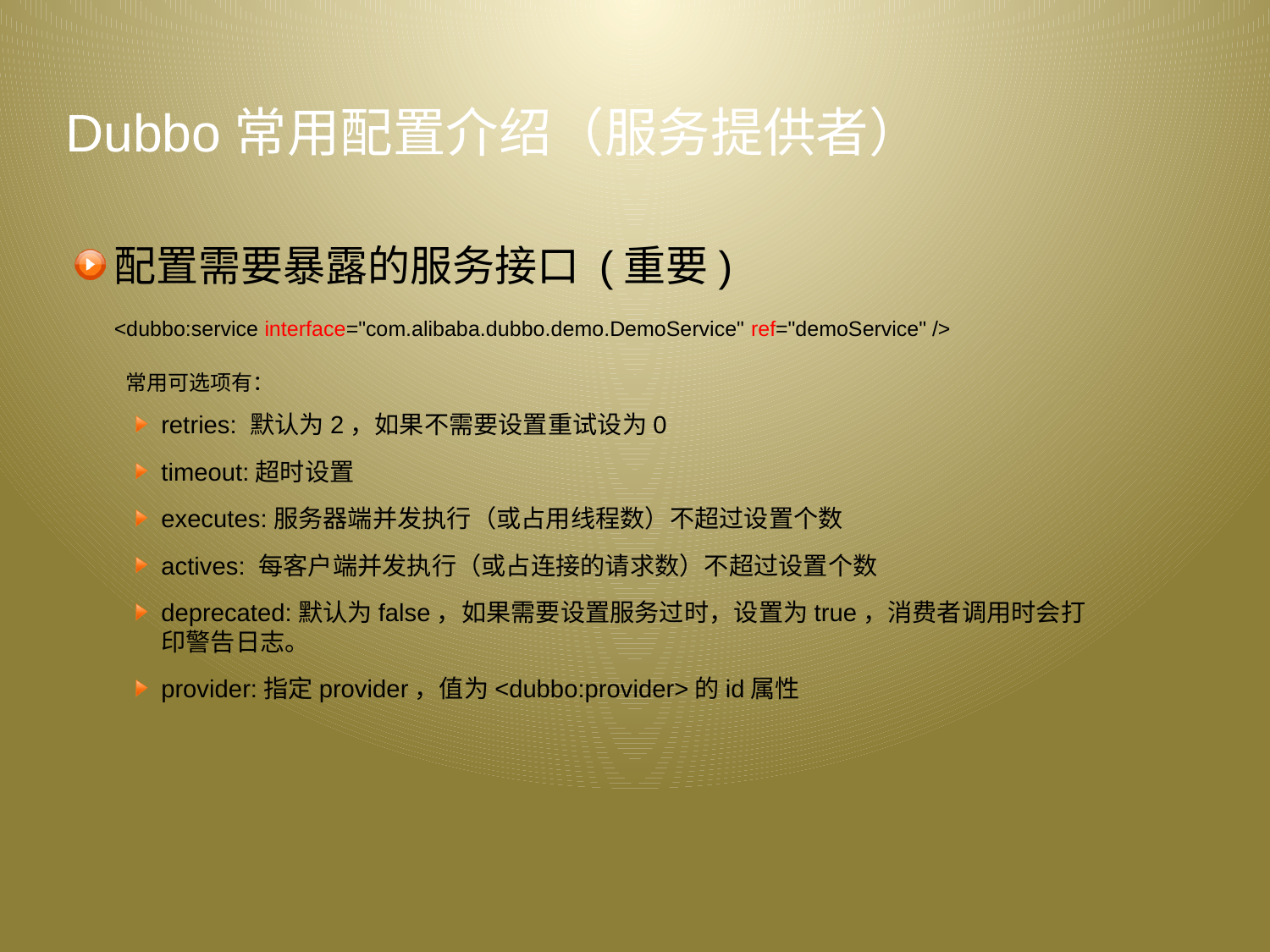

# Dubbo常用配置介绍（服务提供者）
配置需要暴露的服务接口 (重要)
<dubbo:service interface="com.alibaba.dubbo.demo.DemoService" ref="demoService" />
          常用可选项有：
retries: 默认为2，如果不需要设置重试设为0
timeout:超时设置
executes:服务器端并发执行（或占用线程数）不超过设置个数
actives: 每客户端并发执行（或占连接的请求数）不超过设置个数
deprecated:默认为false，如果需要设置服务过时，设置为true，消费者调用时会打印警告日志。
provider:指定provider，值为<dubbo:provider>的id属性